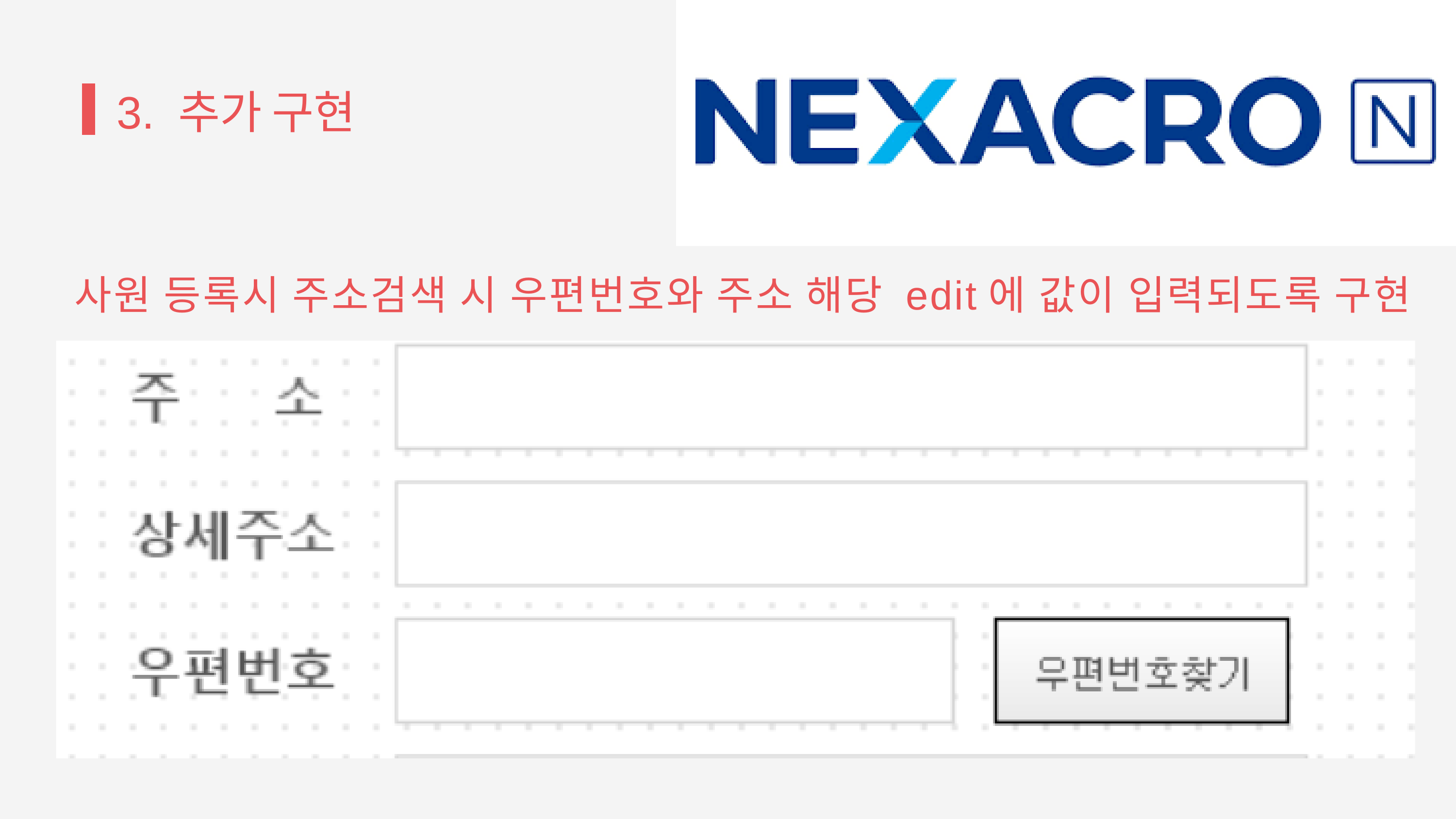

3. 추가 구현

사원 등록시 주소검색 시 우편번호와 주소 해당 edit에 값이 입력되도록 구현